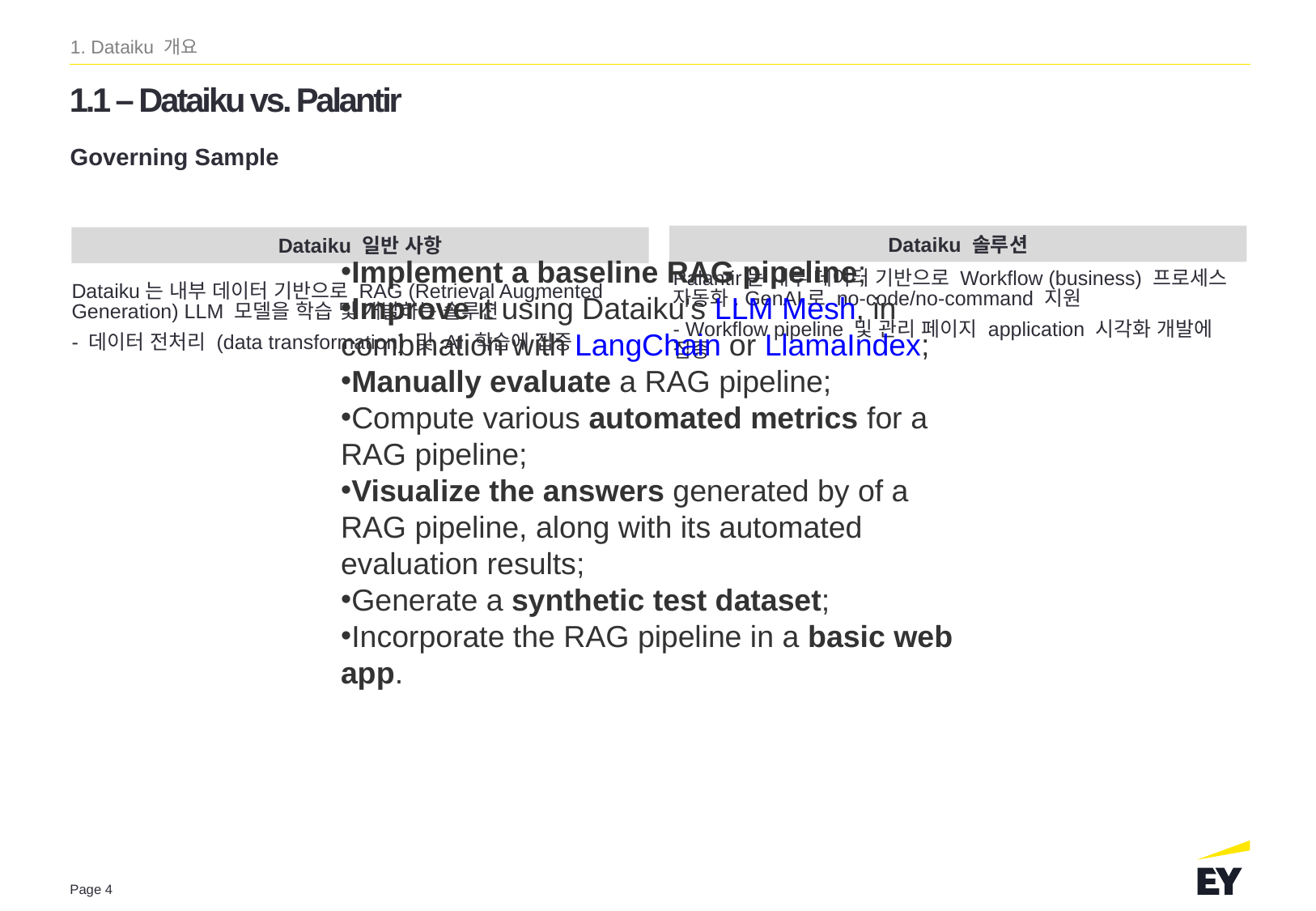

1. Dataiku 개요
# 1.1 – Dataiku vs. Palantir
Governing Sample
Dataiku 솔루션
Dataiku 일반 사항
Implement a baseline RAG pipeline;
Improve it using Dataiku's LLM Mesh, in combination with LangChain or LlamaIndex;
Manually evaluate a RAG pipeline;
Compute various automated metrics for a RAG pipeline;
Visualize the answers generated by of a RAG pipeline, along with its automated evaluation results;
Generate a synthetic test dataset;
Incorporate the RAG pipeline in a basic web app.
Palantir는 내부 데이터 기반으로 Workflow (business) 프로세스 자동화. GenAI로 no-code/no-command 지원
- Workflow pipeline 및 관리 페이지 application 시각화 개발에 집중
Dataiku는 내부 데이터 기반으로 RAG (Retrieval Augmented Generation) LLM 모델을 학습 및 개발하는 솔루션
- 데이터 전처리 (data transformation) 및 AI 학습에 집중